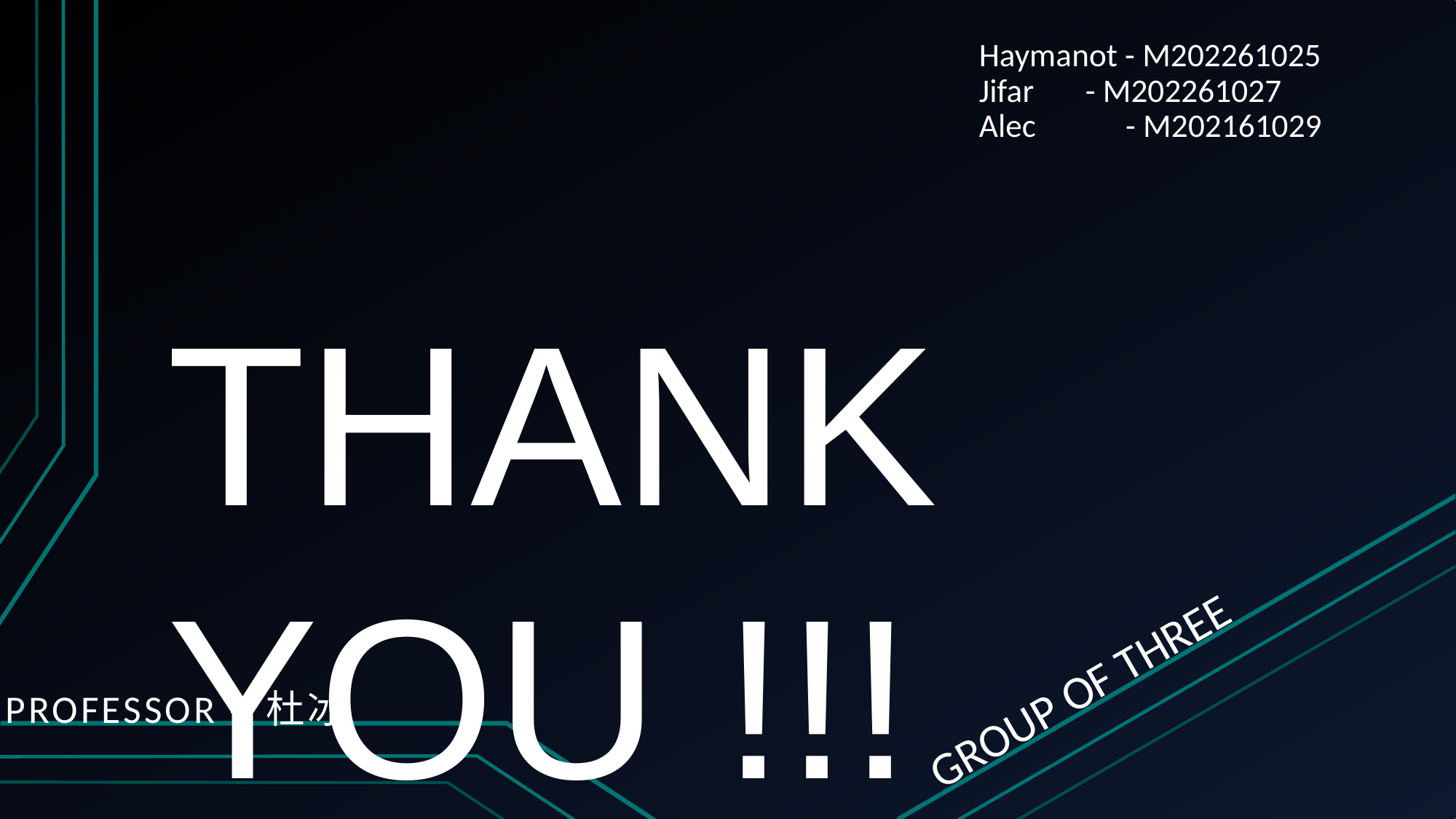

# Haymanot - M202261025 Jifar 	    - M202261027 Alec            - M202161029
THANK YOU !!!
GROUP OF THREE
PROFESSOr - 杜冰